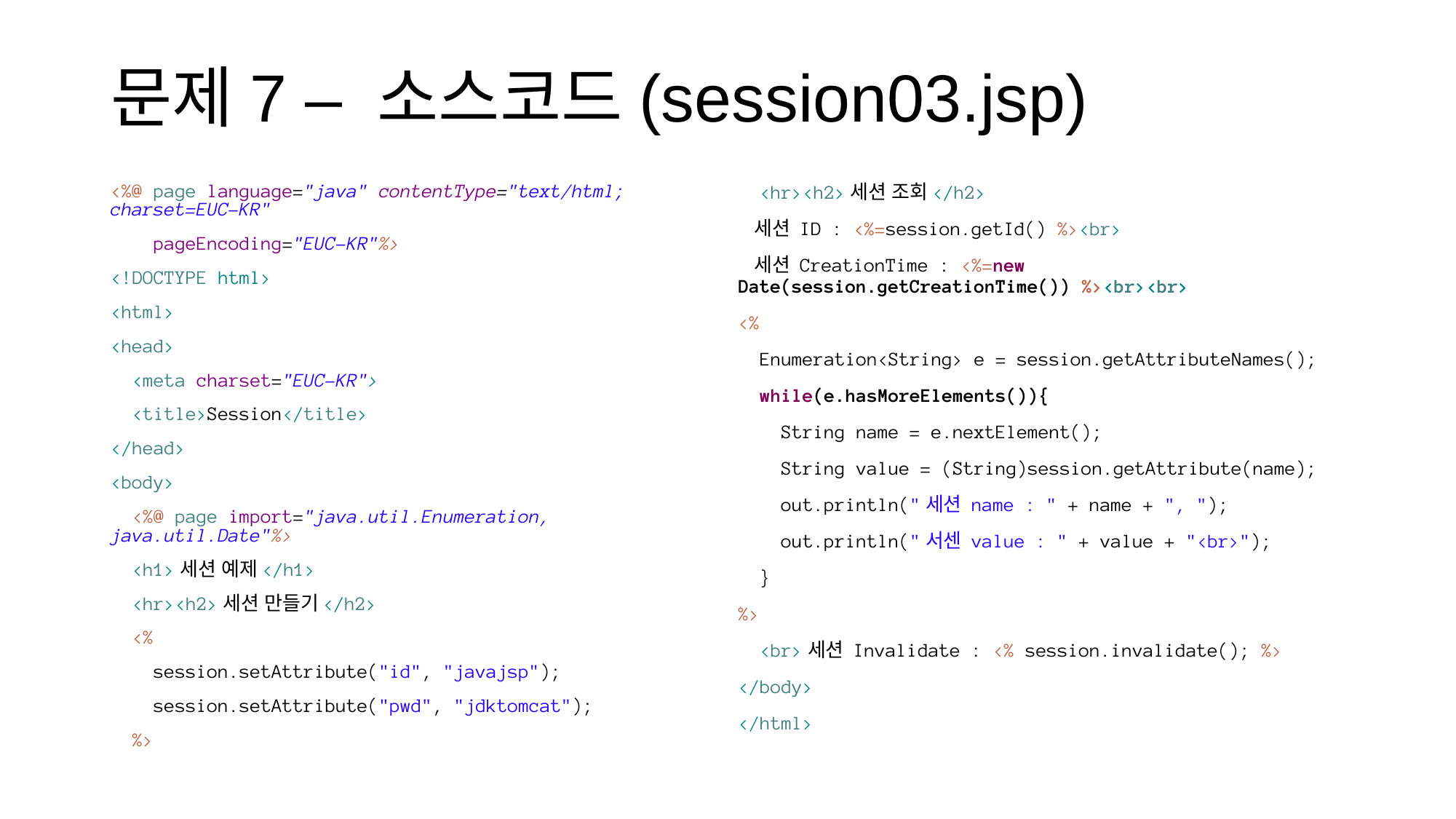

# 문제7 – 소스코드(session03.jsp)
<%@ page language="java" contentType="text/html; charset=EUC-KR"
    pageEncoding="EUC-KR"%>
<!DOCTYPE html>
<html>
<head>
  <meta charset="EUC-KR">
  <title>Session</title>
</head>
<body>
  <%@ page import="java.util.Enumeration, java.util.Date"%>
  <h1>세션 예제</h1>
  <hr><h2>세션 만들기</h2>
  <%
    session.setAttribute("id", "javajsp");
    session.setAttribute("pwd", "jdktomcat");
  %>
  <hr><h2>세션 조회</h2>
  세션 ID : <%=session.getId() %><br>
  세션 CreationTime : <%=new   Date(session.getCreationTime()) %><br><br>
<%
  Enumeration<String> e = session.getAttributeNames();
  while(e.hasMoreElements()){
    String name = e.nextElement();
    String value = (String)session.getAttribute(name);
    out.println("세션 name : " + name + ", ");
    out.println("서센 value : " + value + "<br>");
  }
%>
  <br>세션 Invalidate : <% session.invalidate(); %>
</body>
</html>